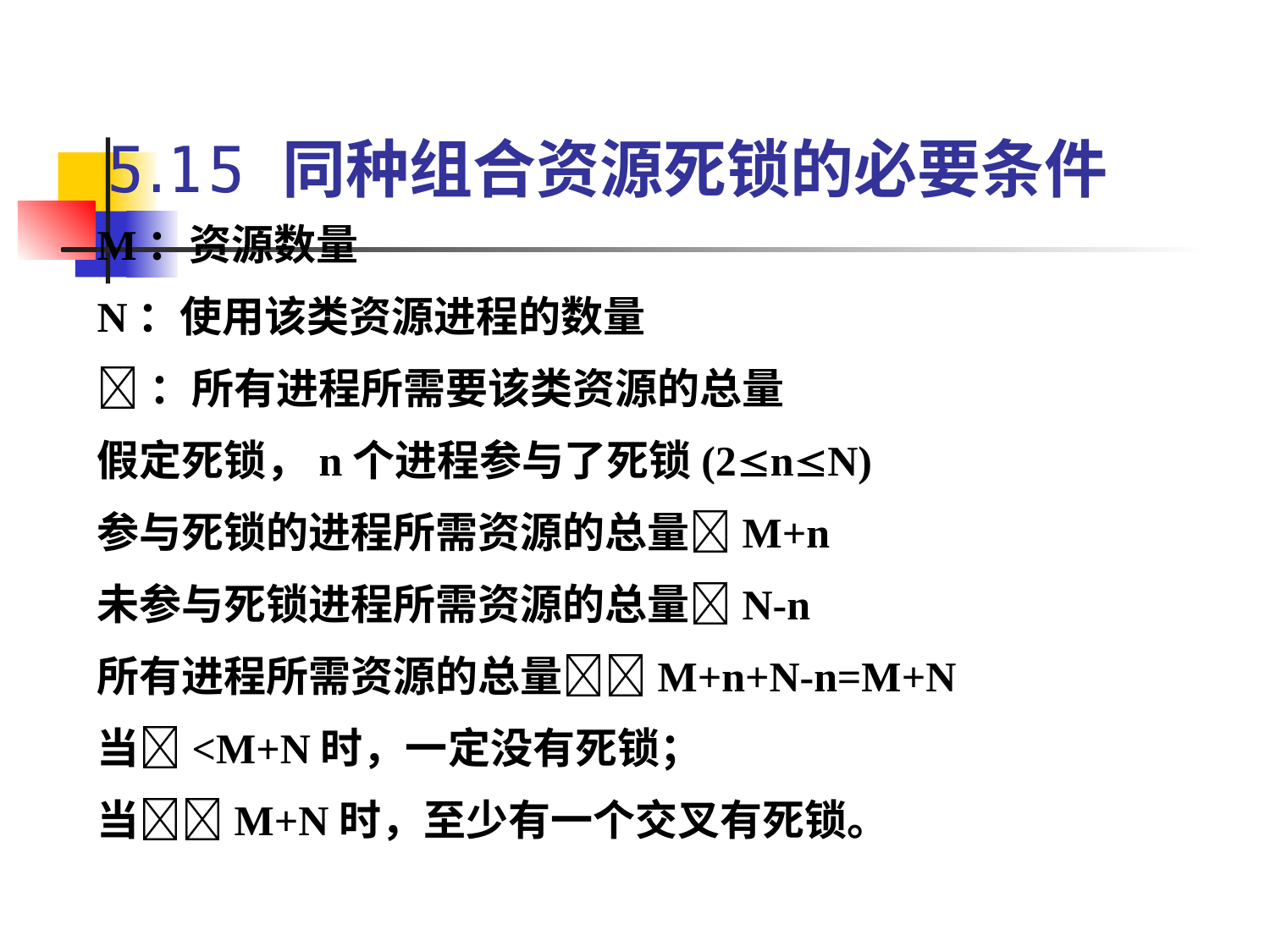

# 5.15 同种组合资源死锁的必要条件
M：资源数量
N：使用该类资源进程的数量
Σ：所有进程所需要该类资源的总量
假定死锁，n个进程参与了死锁(2≤n≤N)
参与死锁的进程所需资源的总量≥M+n
未参与死锁进程所需资源的总量≥N-n
所有进程所需资源的总量Σ≥M+n+N-n=M+N
当Σ<M+N时，一定没有死锁；
当Σ≥M+N时，至少有一个交叉有死锁。